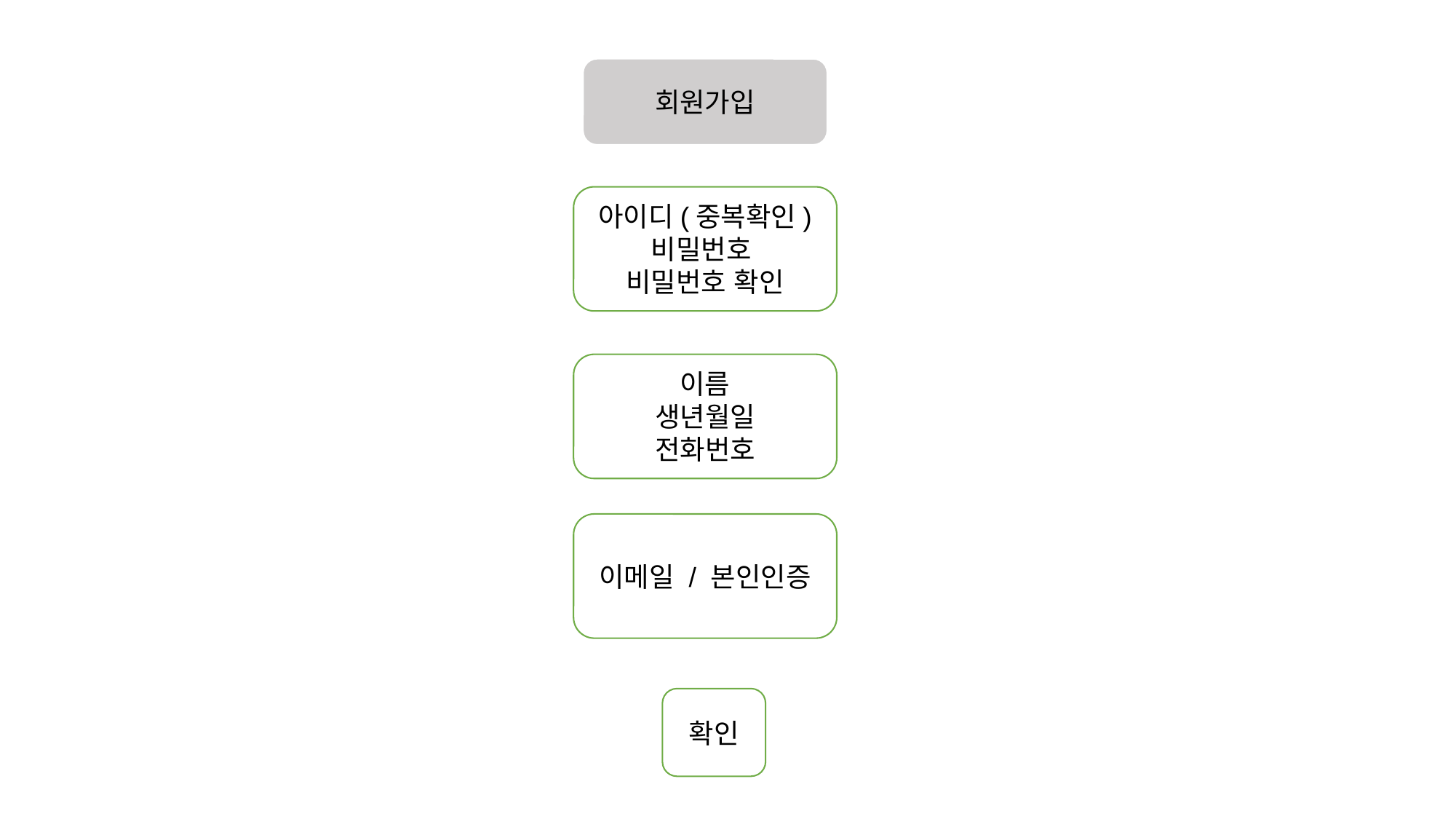

회원가입
아이디(중복확인)
비밀번호
비밀번호 확인
이름
생년월일
전화번호
이메일 / 본인인증
확인